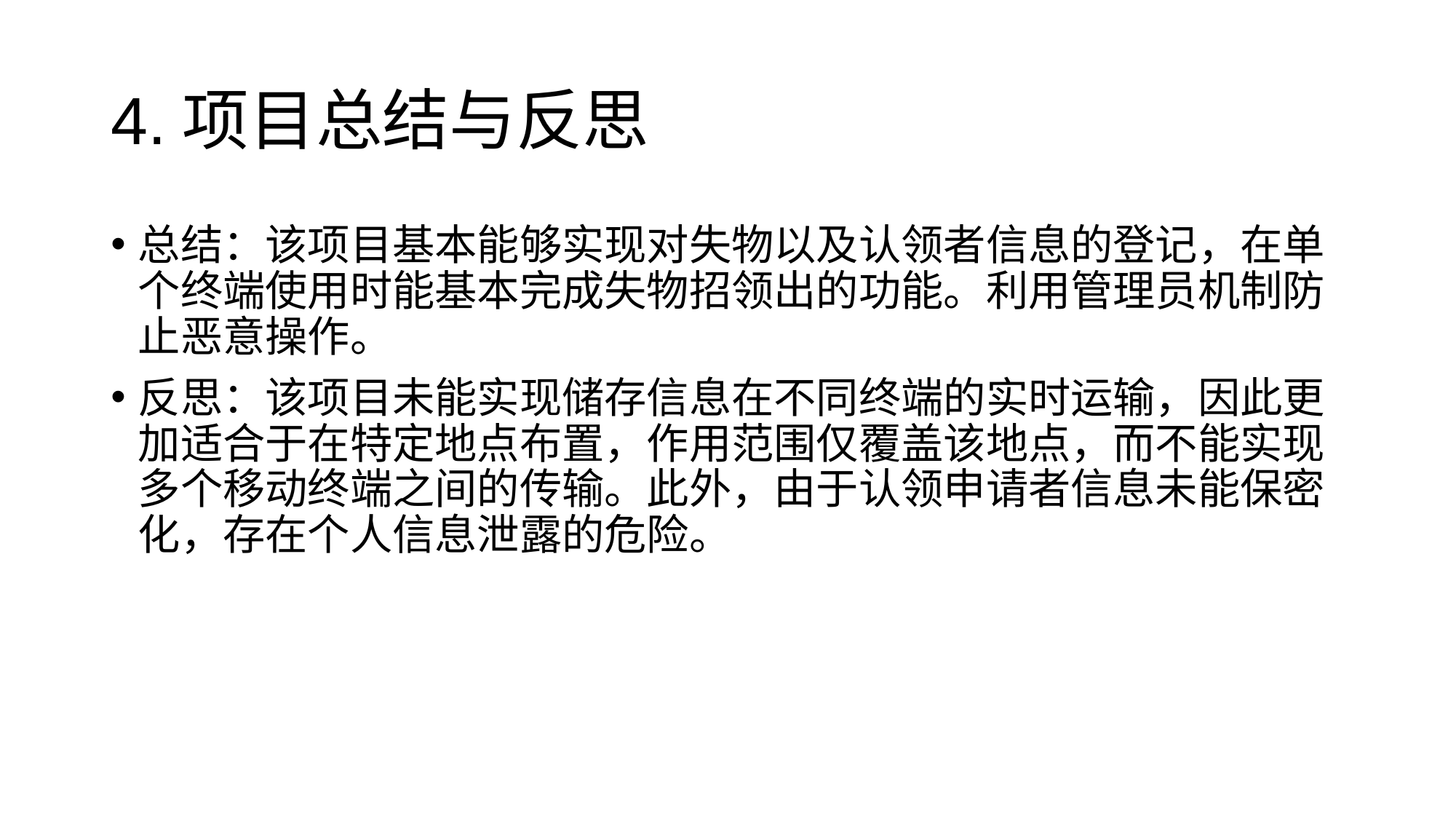

# 4.项目总结与反思
总结：该项目基本能够实现对失物以及认领者信息的登记，在单个终端使用时能基本完成失物招领出的功能。利用管理员机制防止恶意操作。
反思：该项目未能实现储存信息在不同终端的实时运输，因此更加适合于在特定地点布置，作用范围仅覆盖该地点，而不能实现多个移动终端之间的传输。此外，由于认领申请者信息未能保密化，存在个人信息泄露的危险。